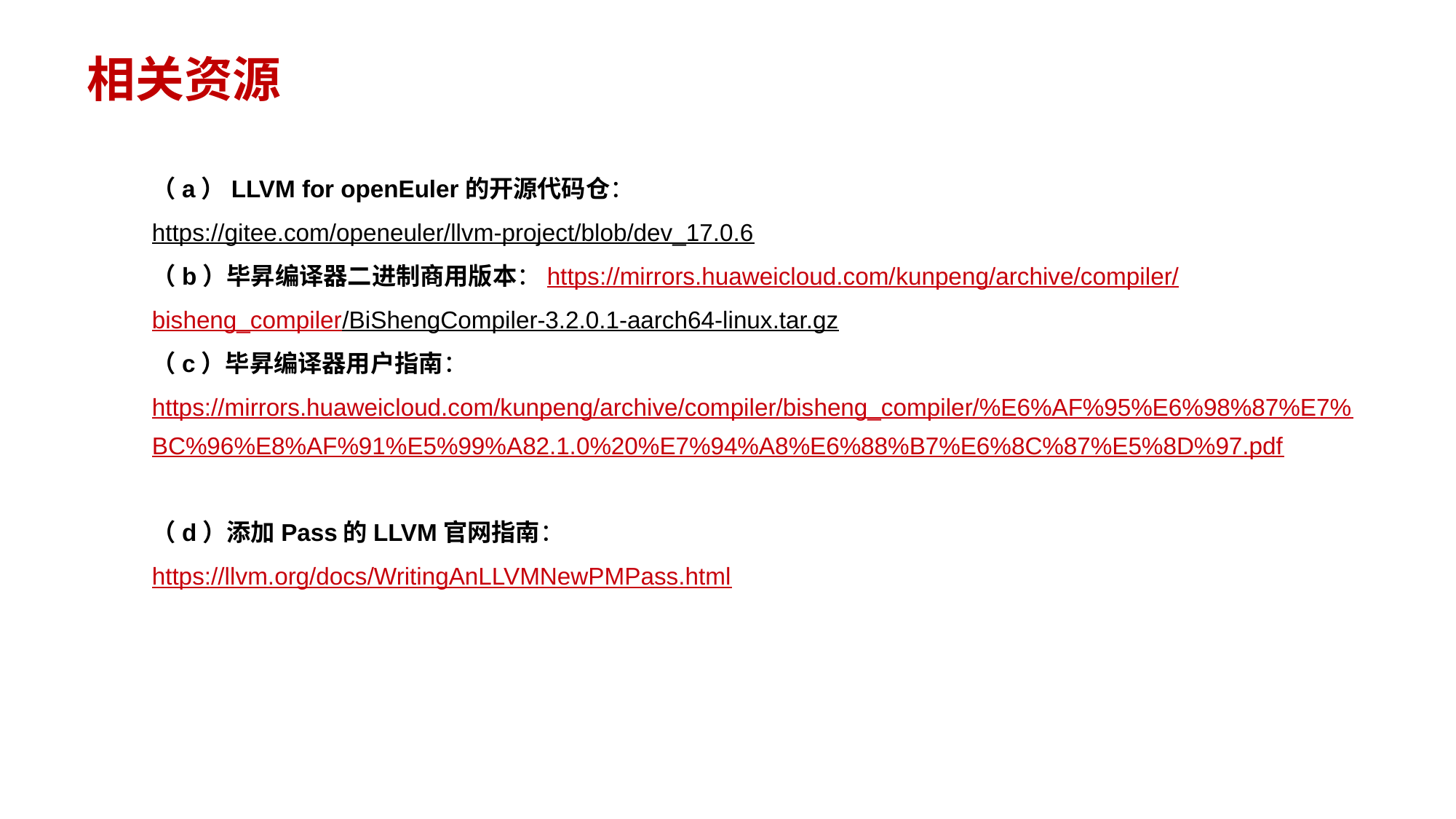

相关资源

（a）LLVM for openEuler的开源代码仓：
https://gitee.com/openeuler/llvm-project/blob/dev_17.0.6
（b）毕昇编译器二进制商用版本：https://mirrors.huaweicloud.com/kunpeng/archive/compiler/bisheng_compiler/BiShengCompiler-3.2.0.1-aarch64-linux.tar.gz
（c）毕昇编译器用户指南：
https://mirrors.huaweicloud.com/kunpeng/archive/compiler/bisheng_compiler/%E6%AF%95%E6%98%87%E7%BC%96%E8%AF%91%E5%99%A82.1.0%20%E7%94%A8%E6%88%B7%E6%8C%87%E5%8D%97.pdf
（d）添加Pass的LLVM官网指南：
https://llvm.org/docs/WritingAnLLVMNewPMPass.html